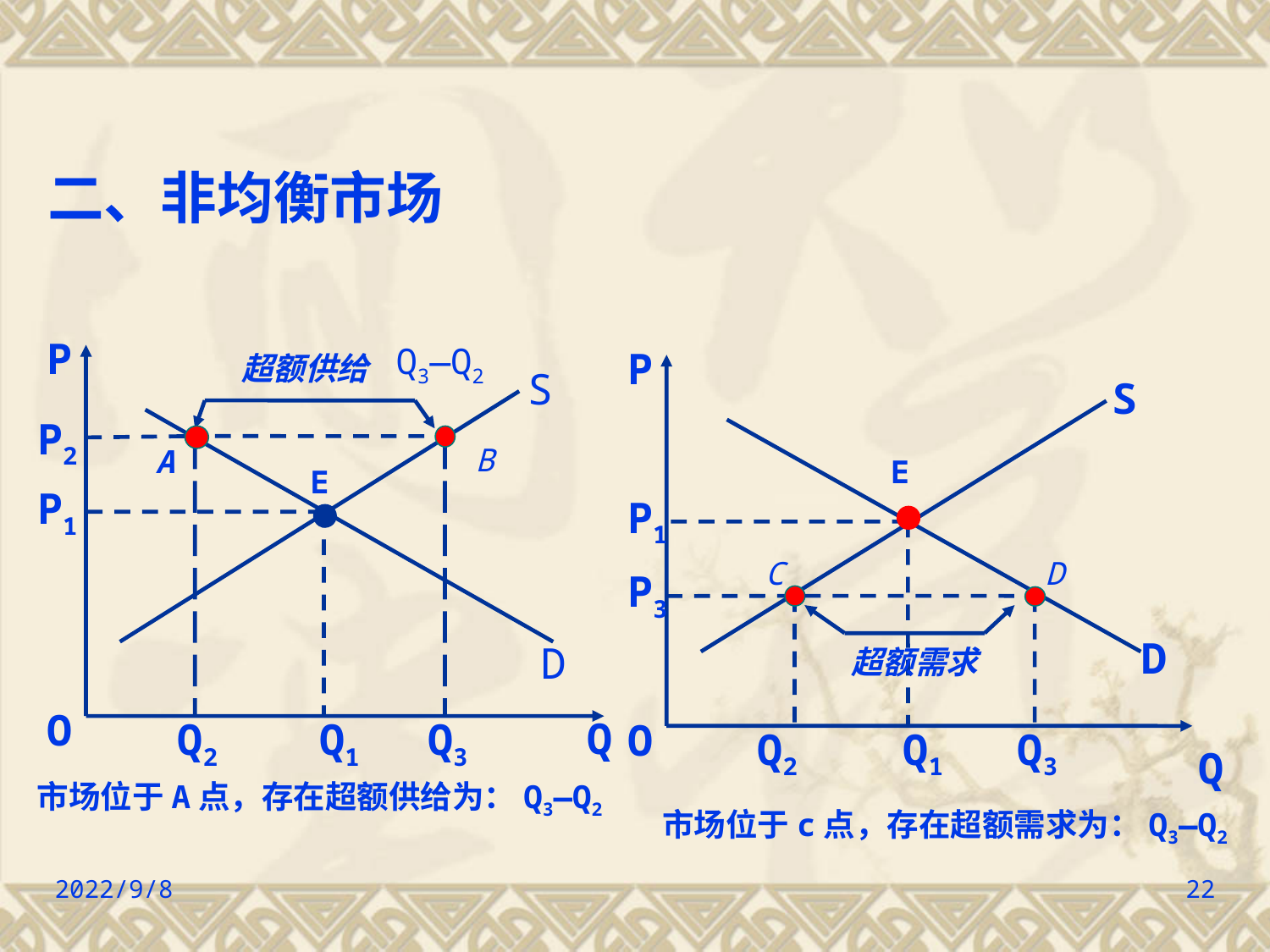

二、非均衡市场
P
P

超额供给
Q3—Q2

S
S

P2

B
A

E
E
P1
P1

C
D
P3

D
D

超额需求
O
Q
Q2
Q1
Q3
O

Q2
Q1
Q3

Q
市场位于A点，存在超额供给为：Q3—Q2
市场位于c点，存在超额需求为：Q3—Q2
2022/9/8
22